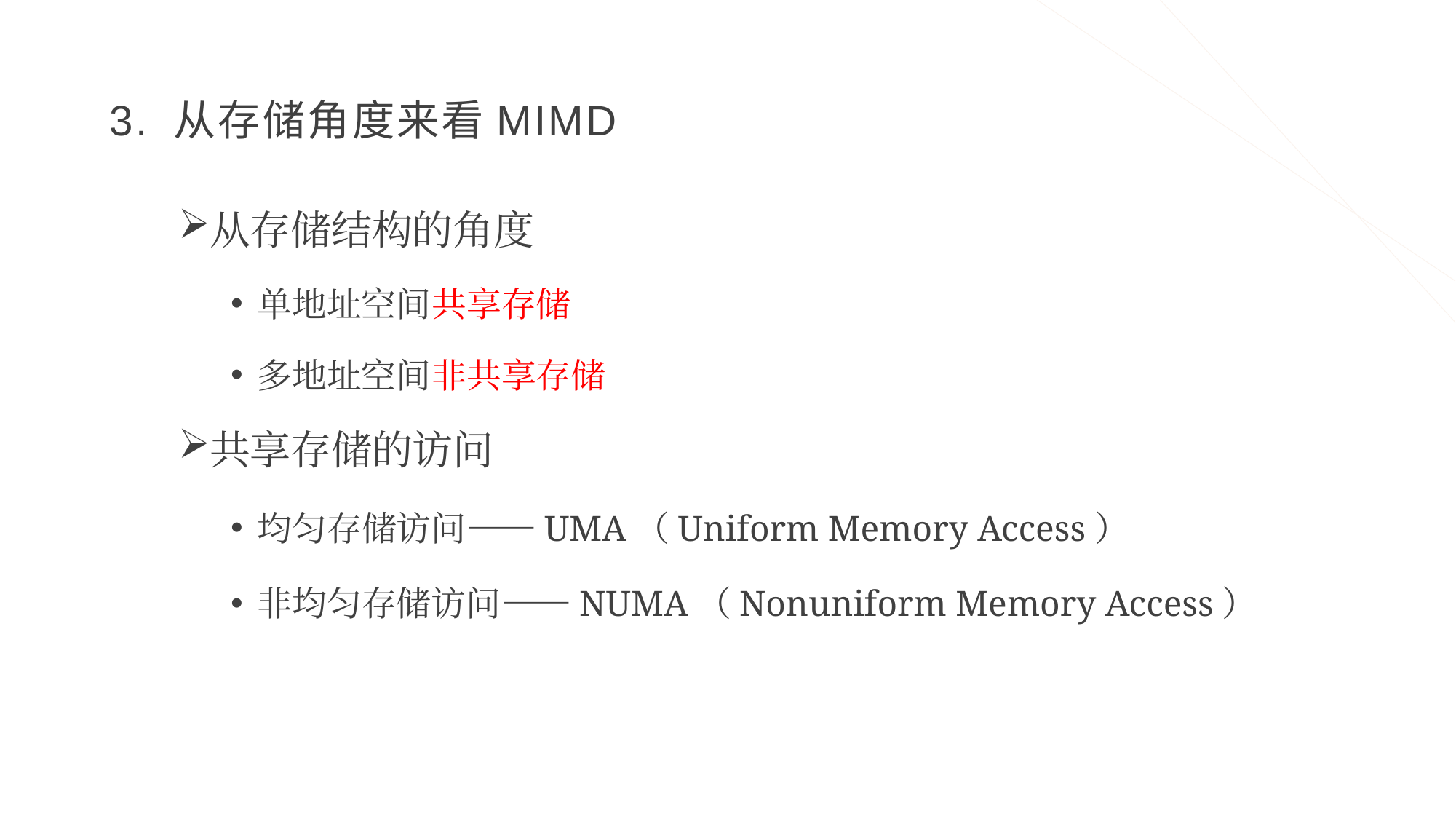

# 3. 从存储角度来看MIMD
从存储结构的角度
单地址空间共享存储
多地址空间非共享存储
共享存储的访问
均匀存储访问——UMA（Uniform Memory Access）
非均匀存储访问——NUMA（Nonuniform Memory Access）